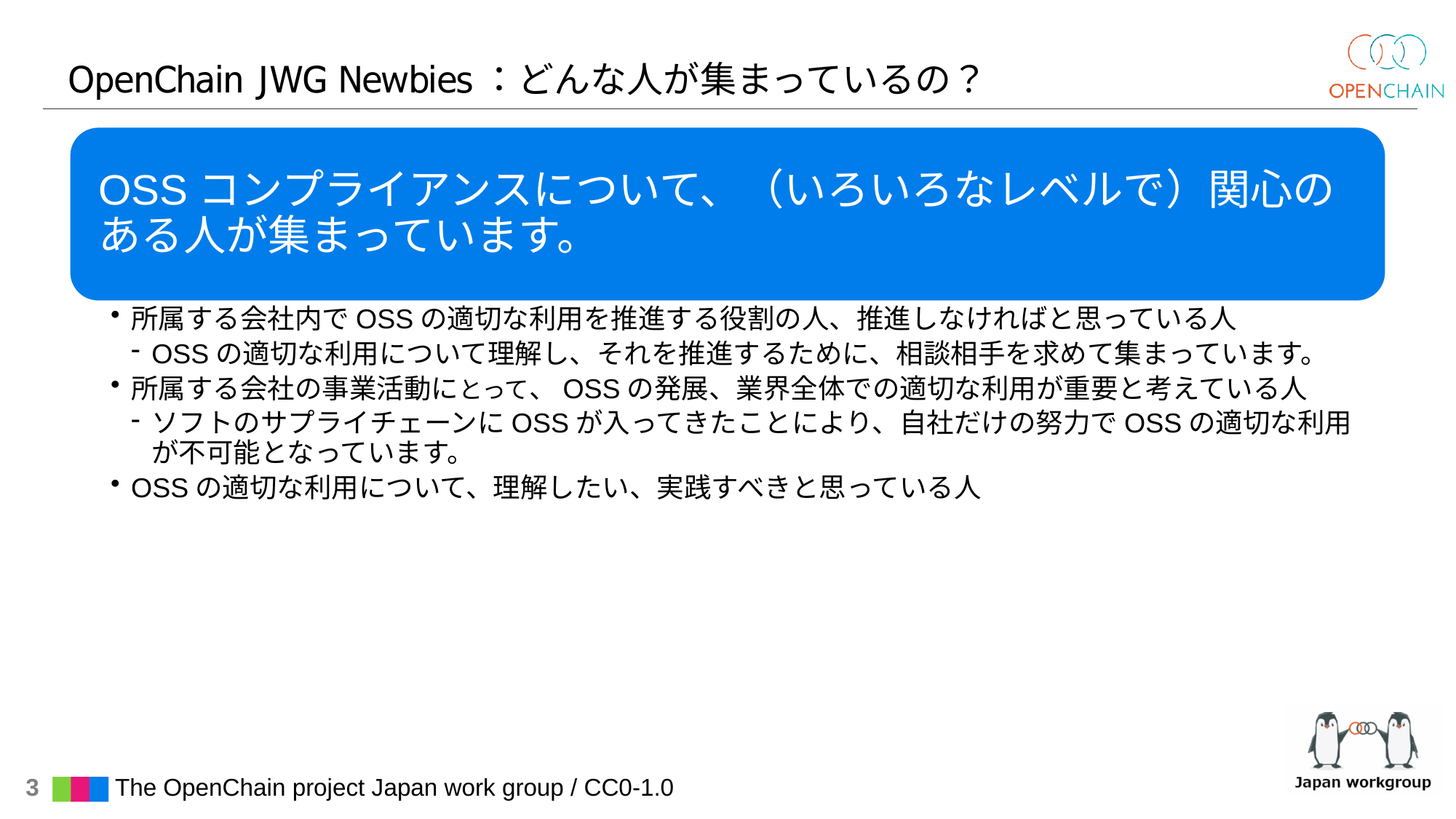

# OpenChain JWG Newbies：どんな人が集まっているの？
OSSコンプライアンスについて、（いろいろなレベルで）関心のある人が集まっています。
所属する会社内でOSSの適切な利用を推進する役割の人、推進しなければと思っている人
OSSの適切な利用について理解し、それを推進するために、相談相手を求めて集まっています。
所属する会社の事業活動にとって、OSSの発展、業界全体での適切な利用が重要と考えている人
ソフトのサプライチェーンにOSSが入ってきたことにより、自社だけの努力でOSSの適切な利用が不可能となっています。
OSSの適切な利用について、理解したい、実践すべきと思っている人